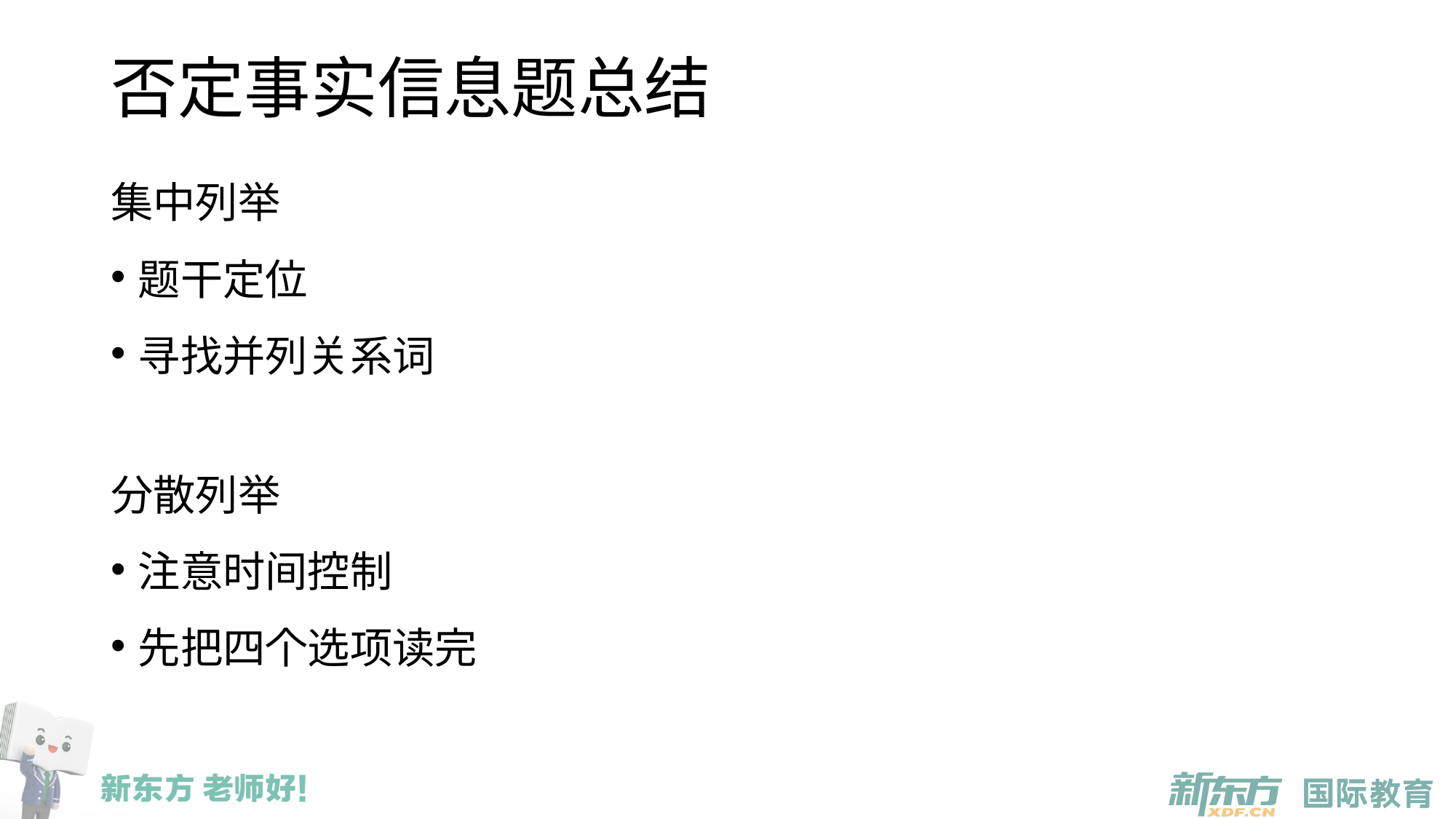

# 否定事实信息题总结
集中列举
题干定位
寻找并列关系词

分散列举
注意时间控制
先把四个选项读完